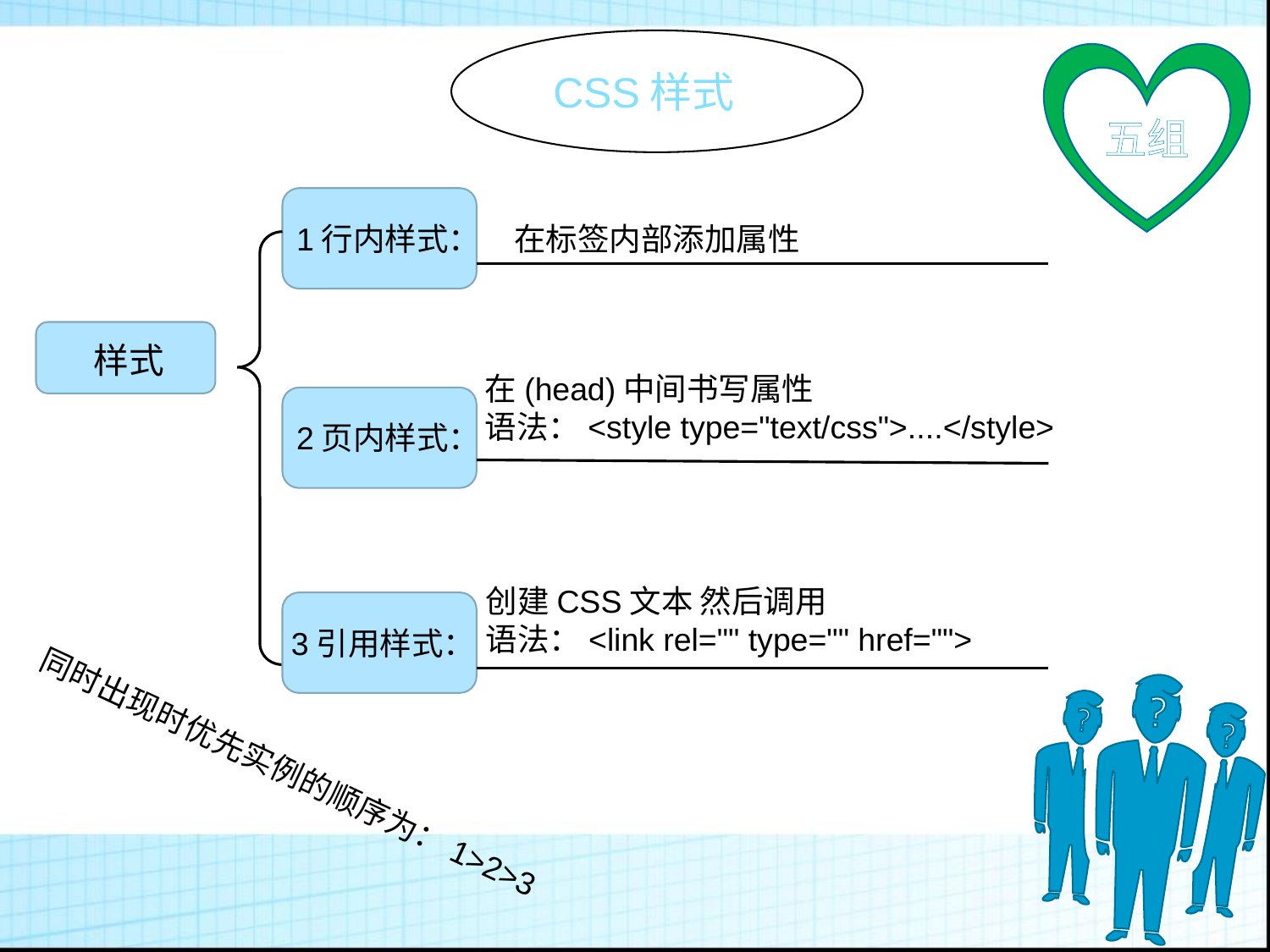

CSS样式

五组

1行内样式：
在标签内部添加属性

样式
在(head)中间书写属性
语法：<style type="text/css">....</style>

2页内样式：
创建CSS文本 然后调用
语法：<link rel="" type="" href="">

3引用样式：

同时出现时优先实例的顺序为：1>2>3